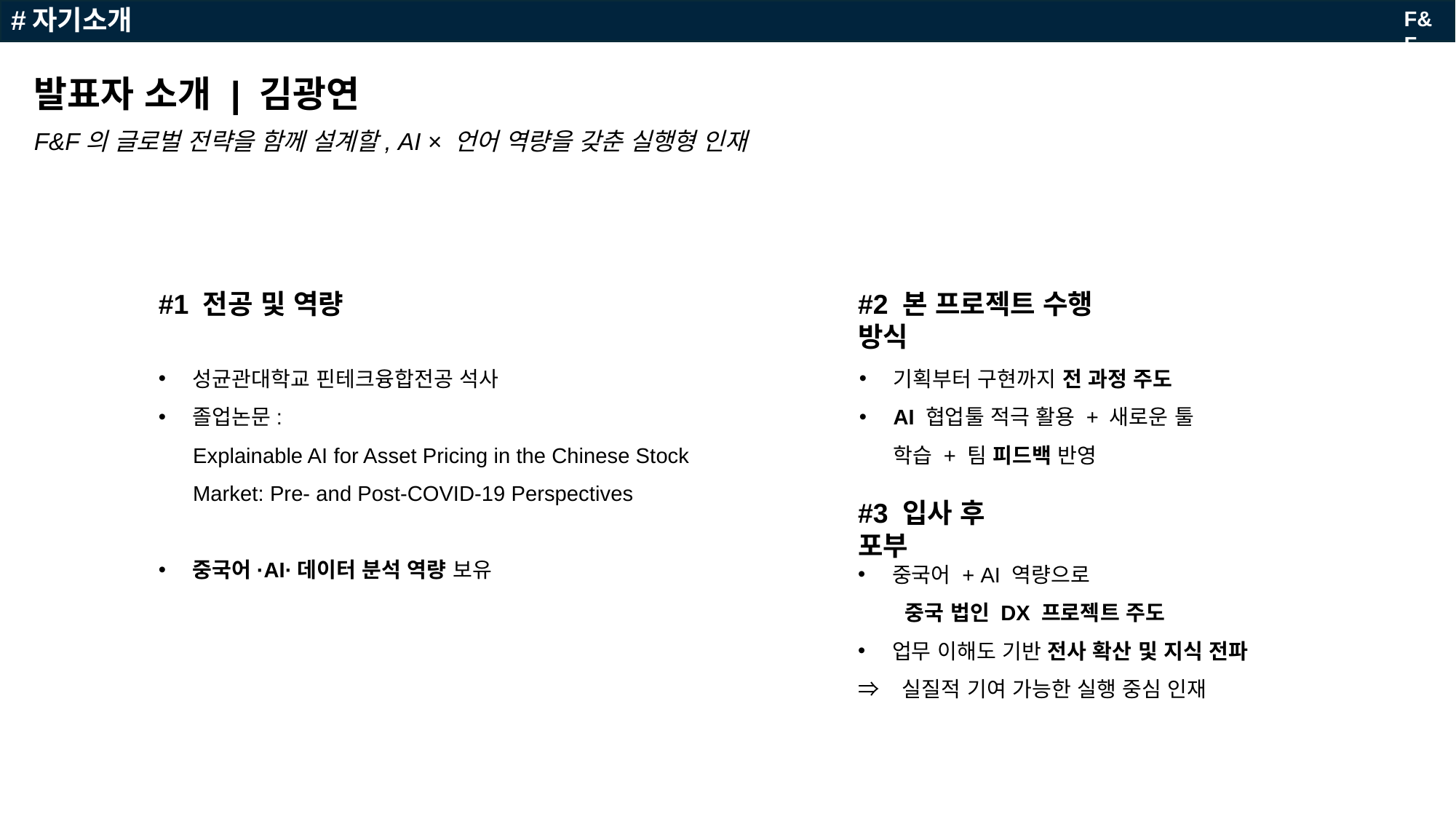

F&F

#자기소개
발표자 소개 | 김광연
F&F의 글로벌 전략을 함께 설계할, AI × 언어 역량을 갖춘 실행형 인재
#1 전공 및 역량
#2 본 프로젝트 수행 방식
성균관대학교 핀테크융합전공 석사
졸업논문:
Explainable AI for Asset Pricing in the Chinese Stock
Market: Pre- and Post-COVID-19 Perspectives

중국어·AI·데이터 분석 역량 보유
기획부터 구현까지 전 과정 주도
AI 협업툴 적극 활용 + 새로운 툴 학습 + 팀 피드백 반영
#3 입사 후 포부
중국어 + AI 역량으로
       중국 법인 DX 프로젝트 주도
업무 이해도 기반 전사 확산 및 지식 전파
⇒   실질적 기여 가능한 실행 중심 인재